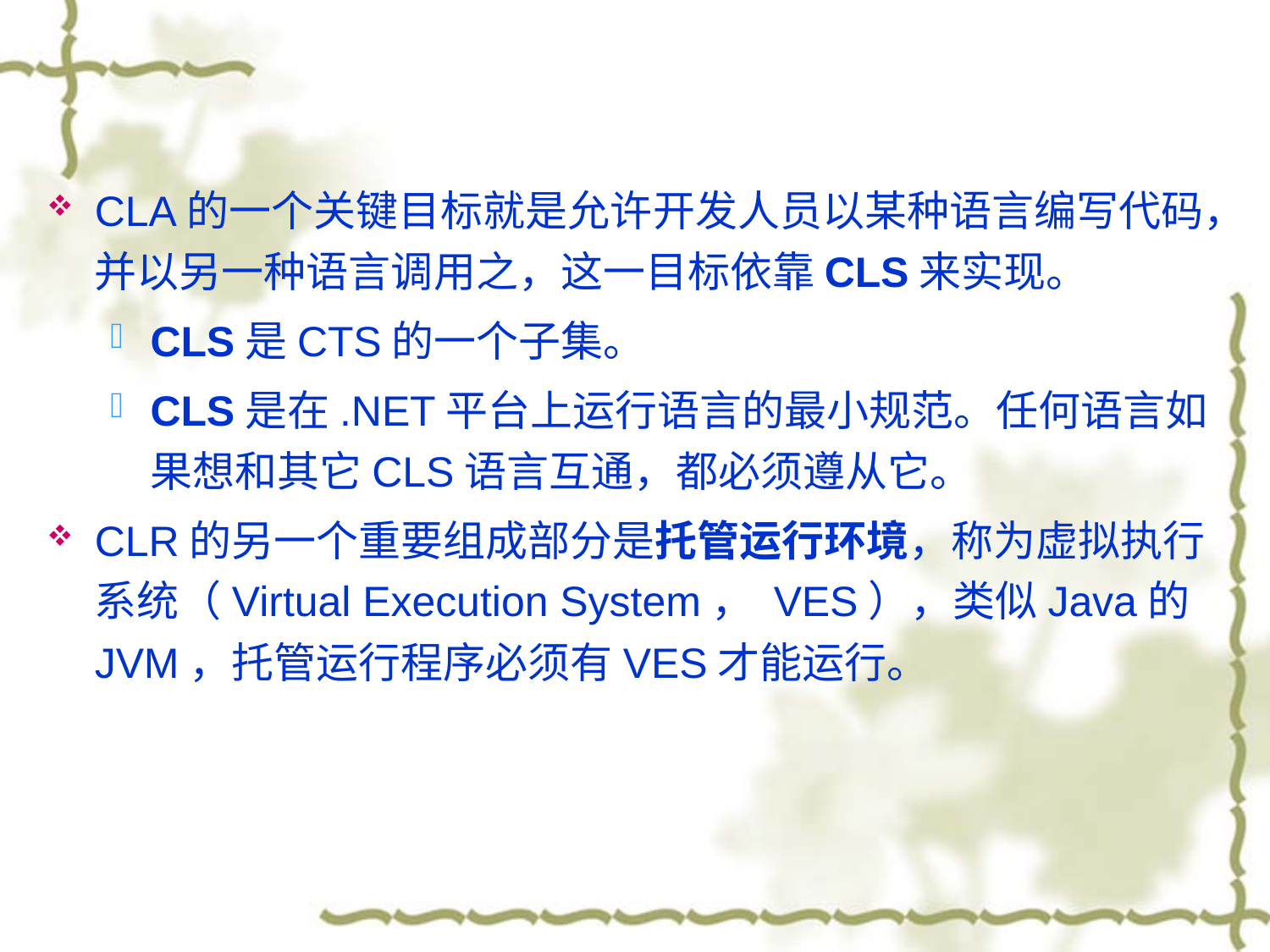

CLA的一个关键目标就是允许开发人员以某种语言编写代码，并以另一种语言调用之，这一目标依靠CLS来实现。
CLS是CTS的一个子集。
CLS是在.NET平台上运行语言的最小规范。任何语言如果想和其它CLS语言互通，都必须遵从它。
CLR的另一个重要组成部分是托管运行环境，称为虚拟执行系统（Virtual Execution System， VES），类似Java的JVM，托管运行程序必须有VES才能运行。